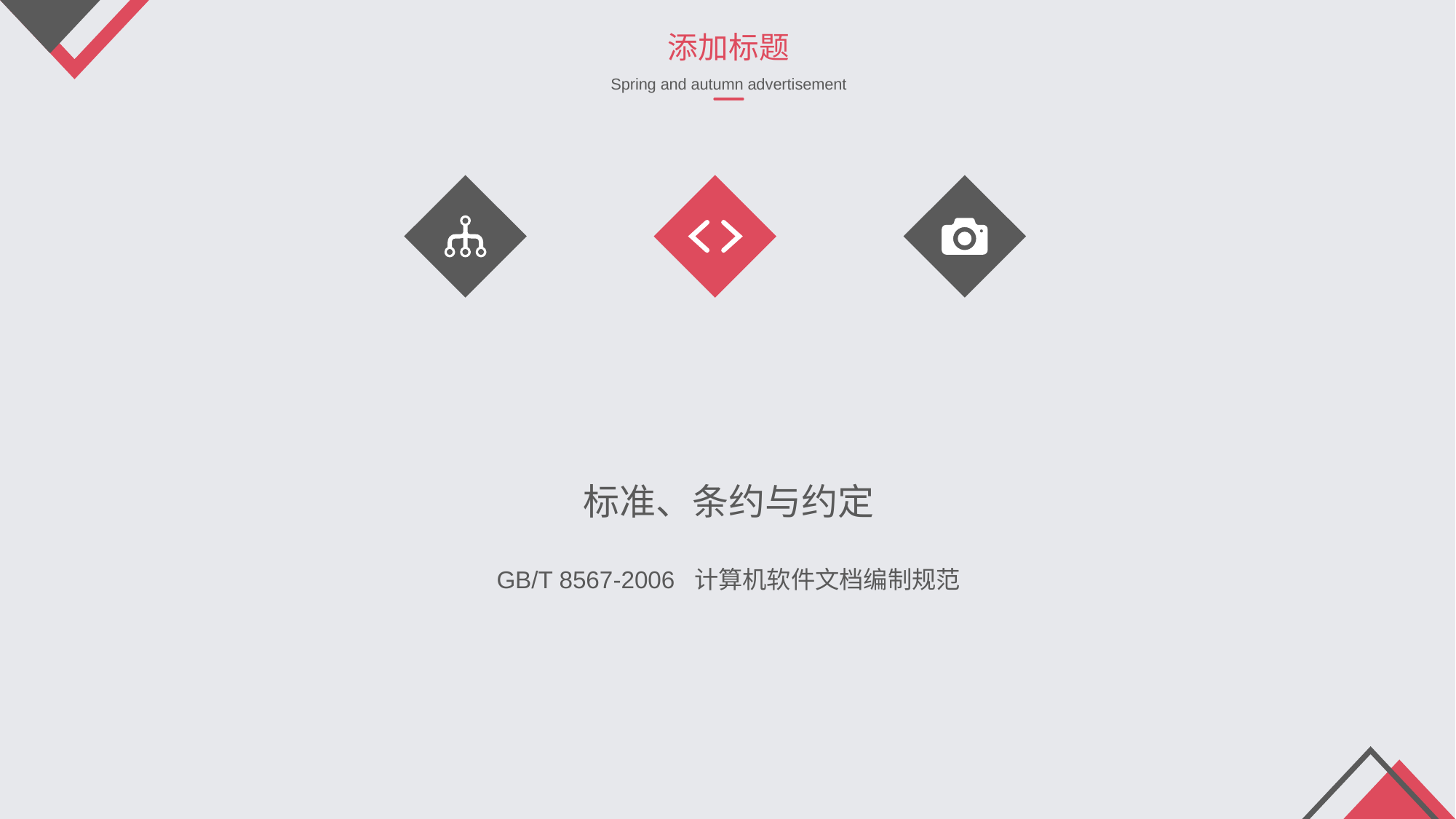

添加标题
Spring and autumn advertisement

标准、条约与约定
GB/T 8567-2006  计算机软件文档编制规范